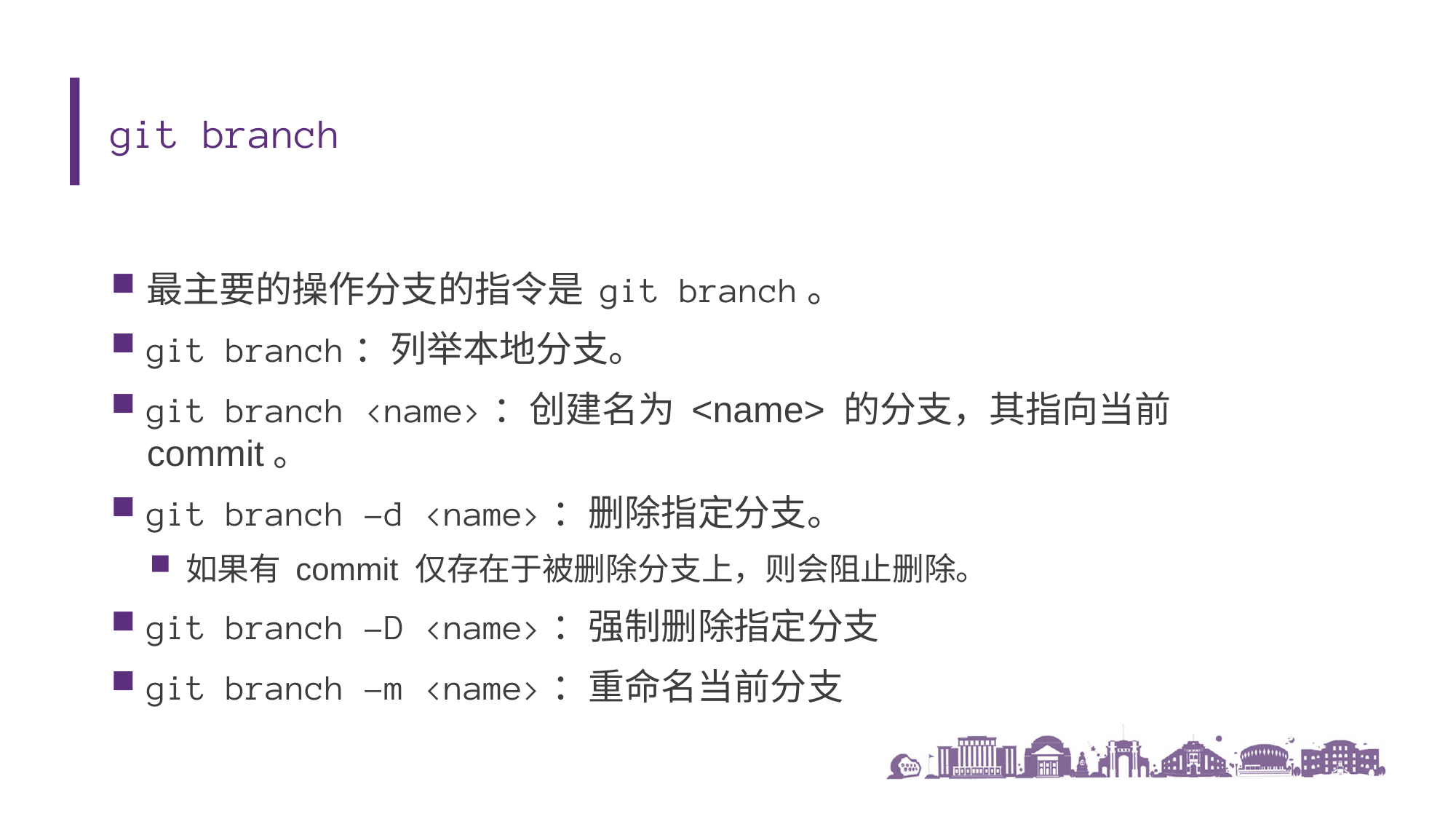

# git branch
最主要的操作分支的指令是 git branch。
git branch：列举本地分支。
git branch <name>：创建名为 <name> 的分支，其指向当前 commit。
git branch -d <name>：删除指定分支。
如果有 commit 仅存在于被删除分支上，则会阻止删除。
git branch -D <name>：强制删除指定分支
git branch –m <name>：重命名当前分支